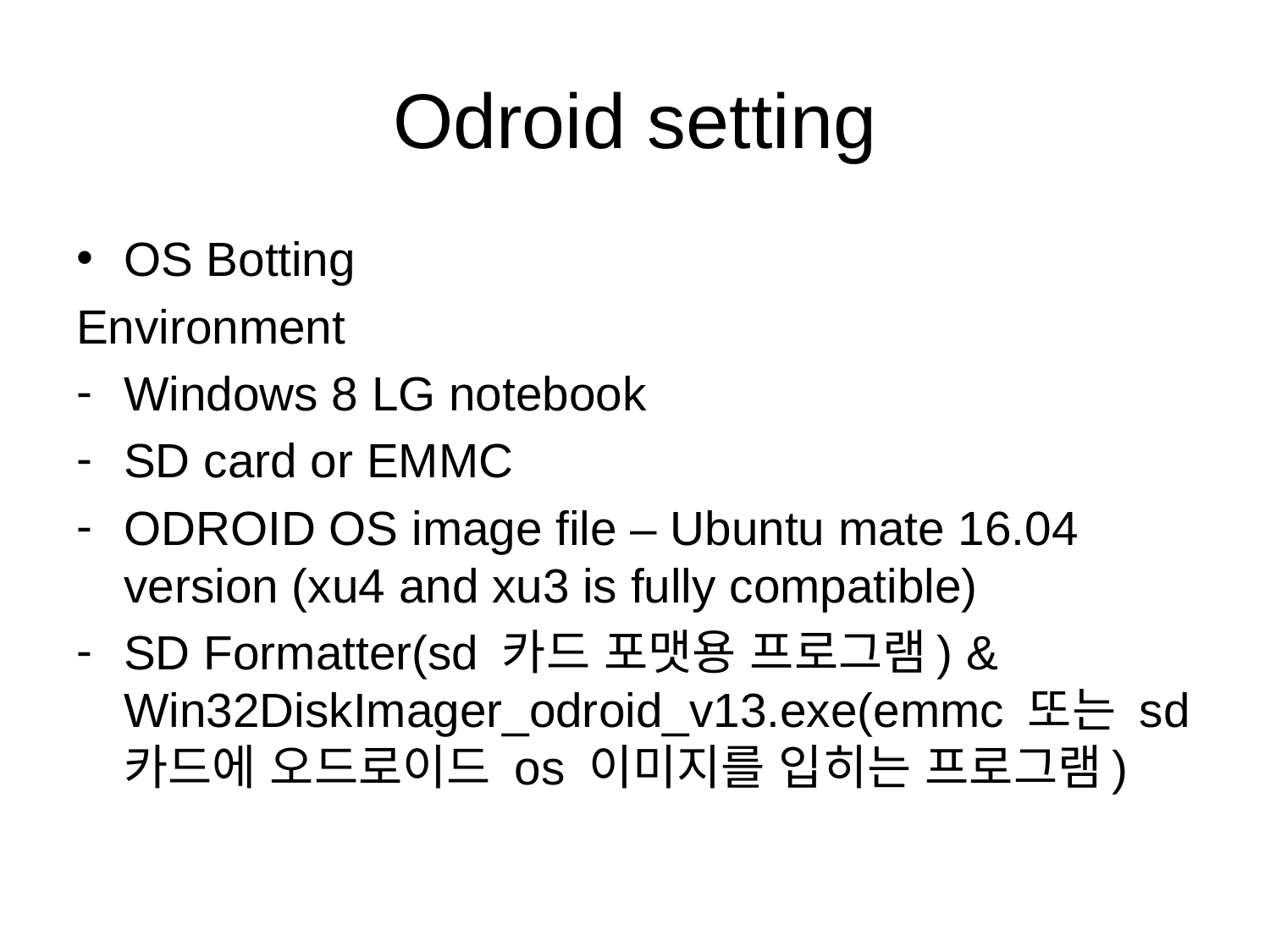

# Odroid setting
OS Botting
Environment
Windows 8 LG notebook
SD card or EMMC
ODROID OS image file – Ubuntu mate 16.04 version (xu4 and xu3 is fully compatible)
SD Formatter(sd 카드 포맷용 프로그램) & Win32DiskImager_odroid_v13.exe(emmc 또는 sd카드에 오드로이드 os 이미지를 입히는 프로그램)